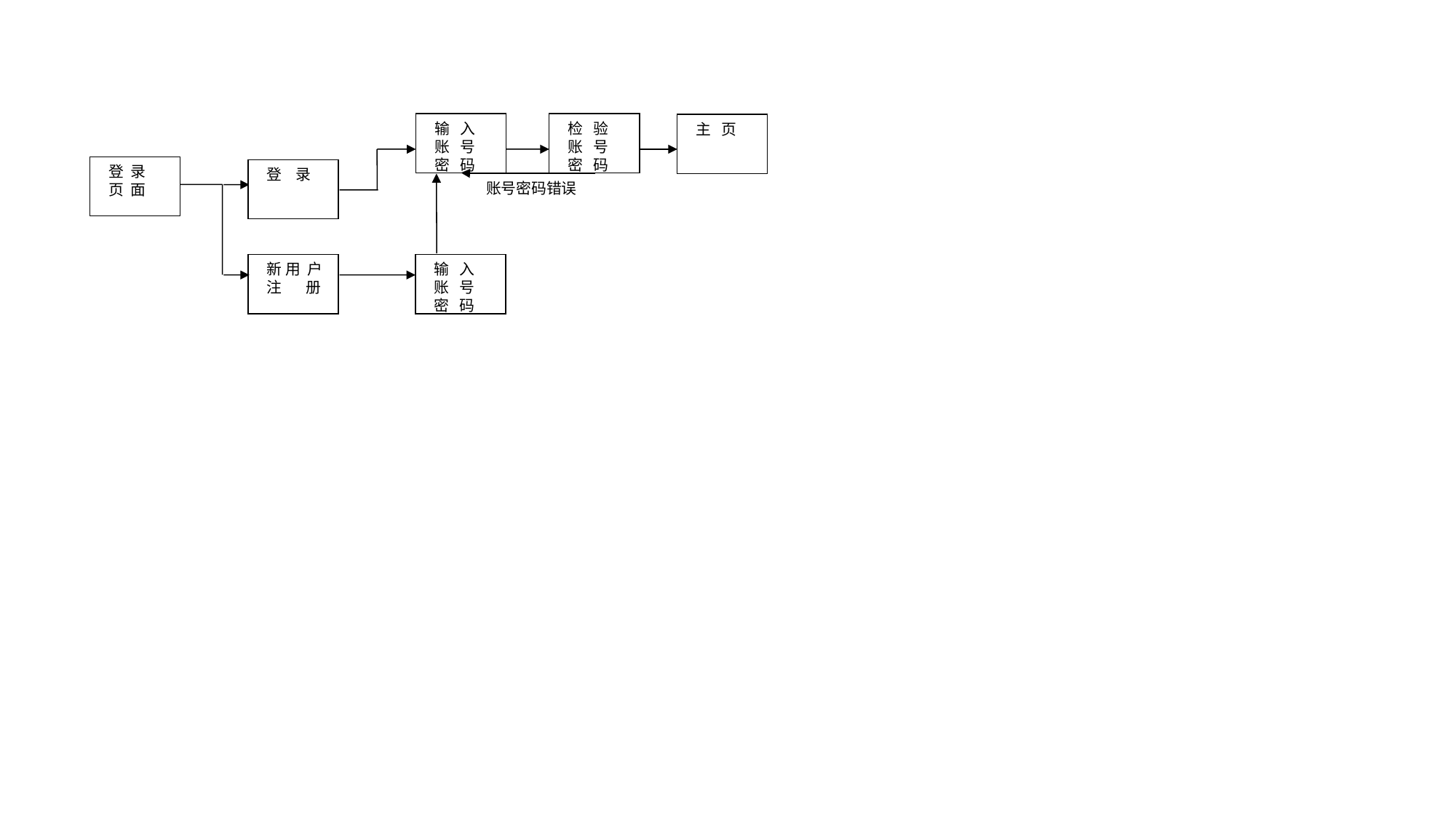

输   入
账   号
密   码
检   验
账   号
密   码
登  录
页  面

主   页
登    录

账号密码错误

新 用  户
注       册
输   入
账   号
密   码